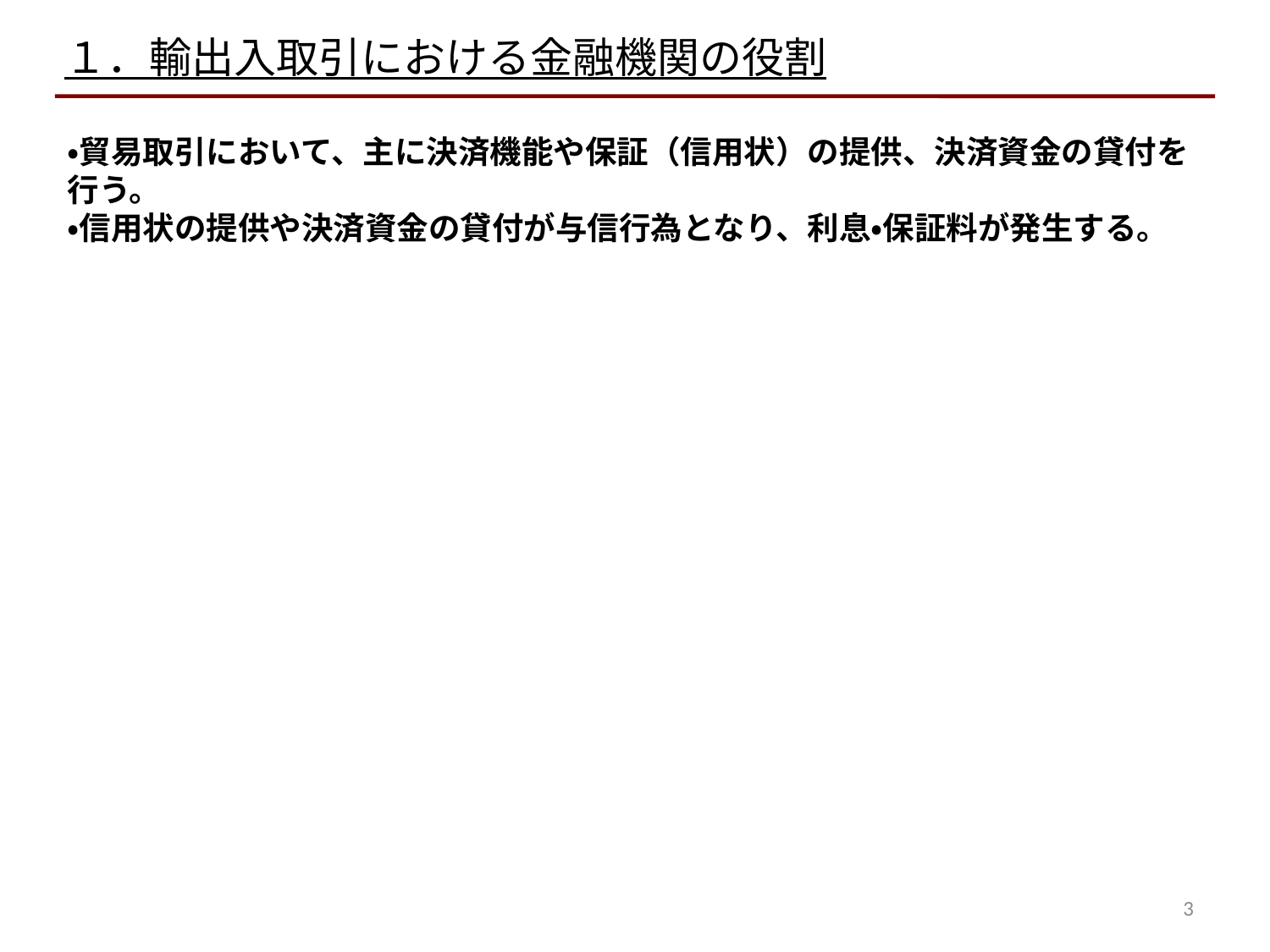

# １．輸出入取引における金融機関の役割

・貿易取引において、主に決済機能や保証（信用状）の提供、決済資金の貸付を行う。
・信用状の提供や決済資金の貸付が与信行為となり、利息・保証料が発生する。
3